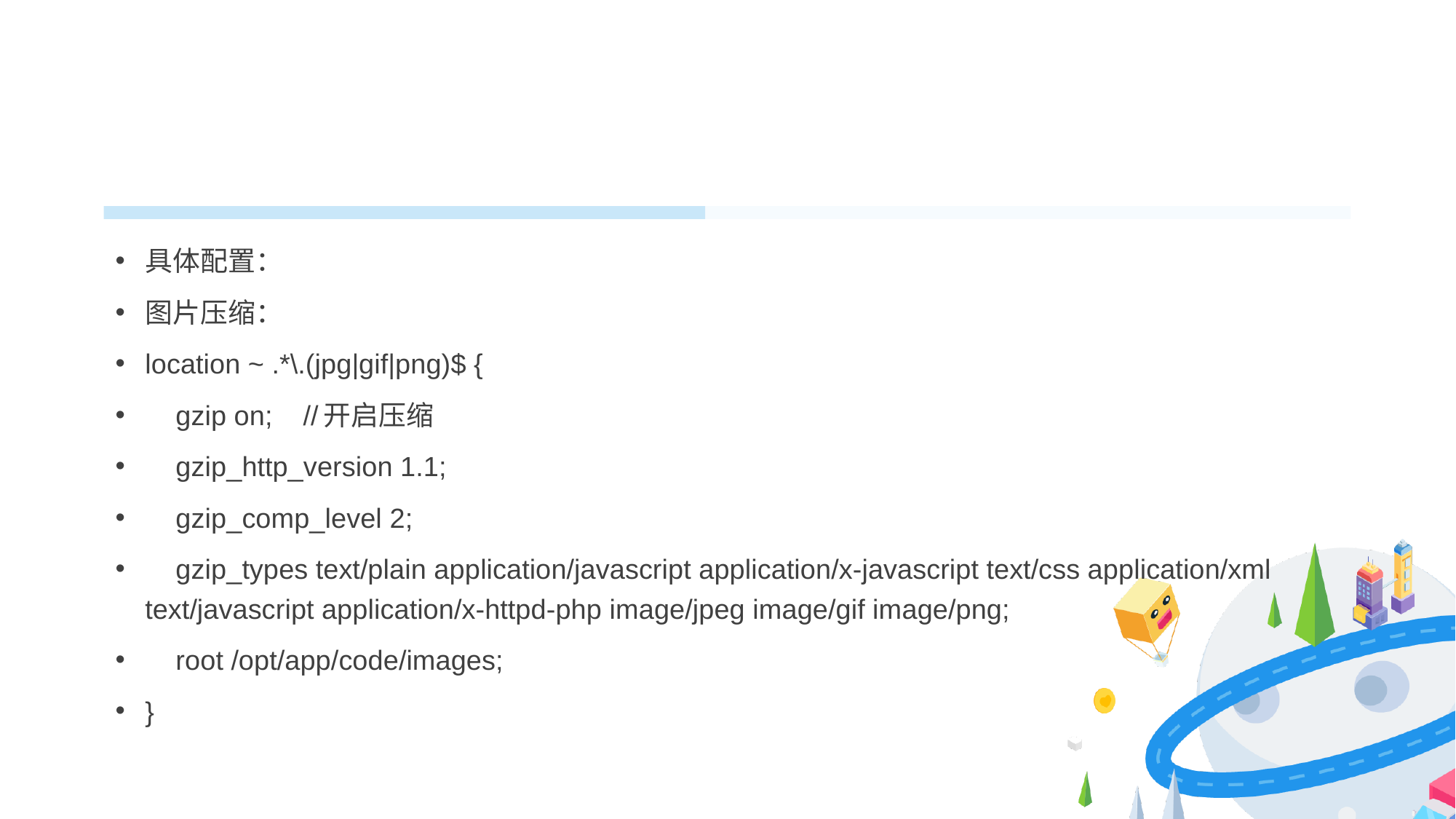

#
具体配置：
图片压缩：
location ~ .*\.(jpg|gif|png)$ {
    gzip on;    //开启压缩
    gzip_http_version 1.1;
    gzip_comp_level 2;
    gzip_types text/plain application/javascript application/x-javascript text/css application/xml text/javascript application/x-httpd-php image/jpeg image/gif image/png;
    root /opt/app/code/images;
}